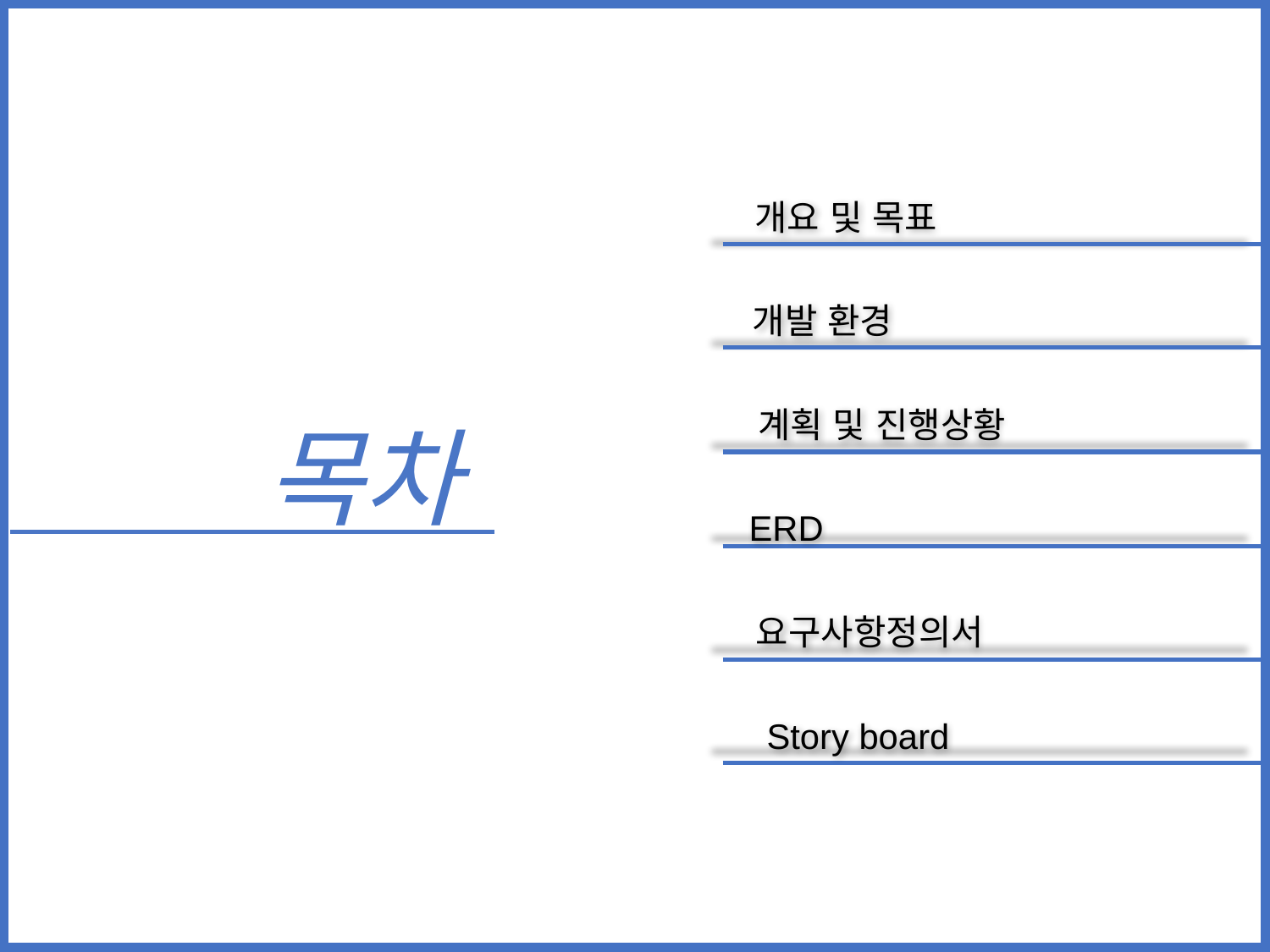

개요 및 목표
개발 환경
계획 및 진행상황
목차
ERD
요구사항정의서
Story board